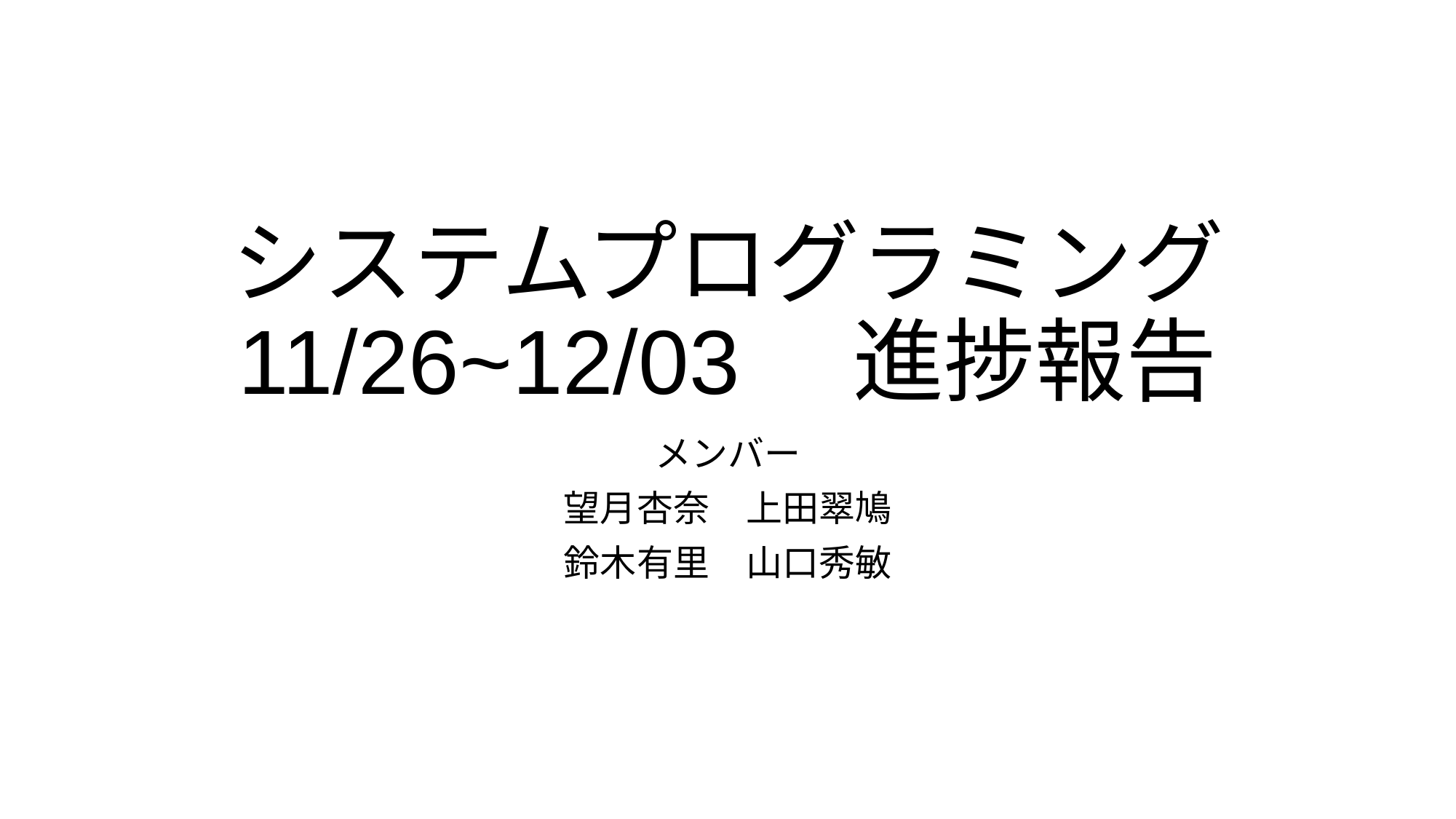

# システムプログラミング 11/26~12/03　進捗報告
メンバー
望月杏奈　上田翠鳩
鈴木有里　山口秀敏